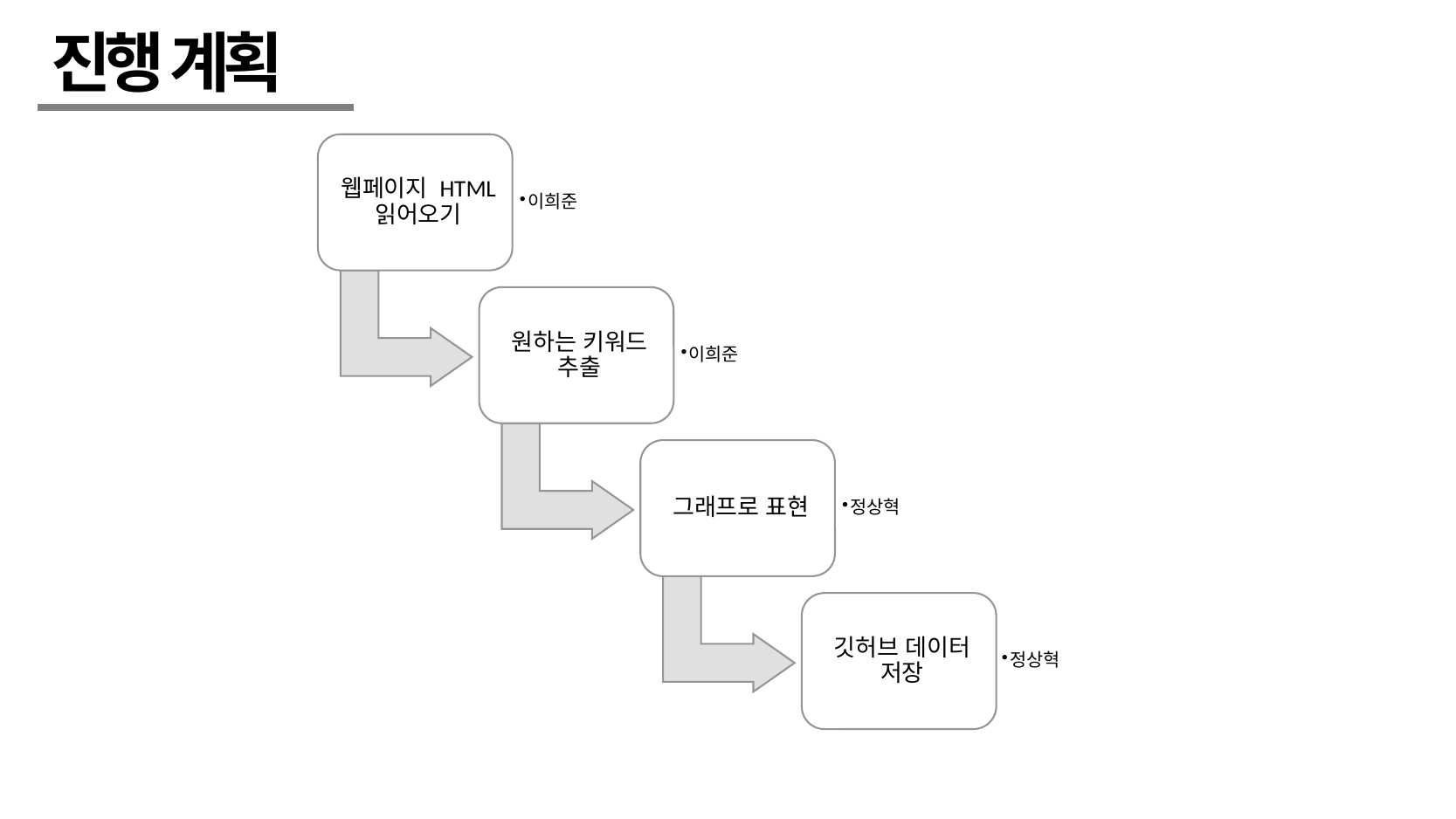

진행 계획
웹페이지 HTML 읽어오기
이희준
원하는 키워드 추출
이희준
그래프로 표현
정상혁
깃허브 데이터 저장
정상혁